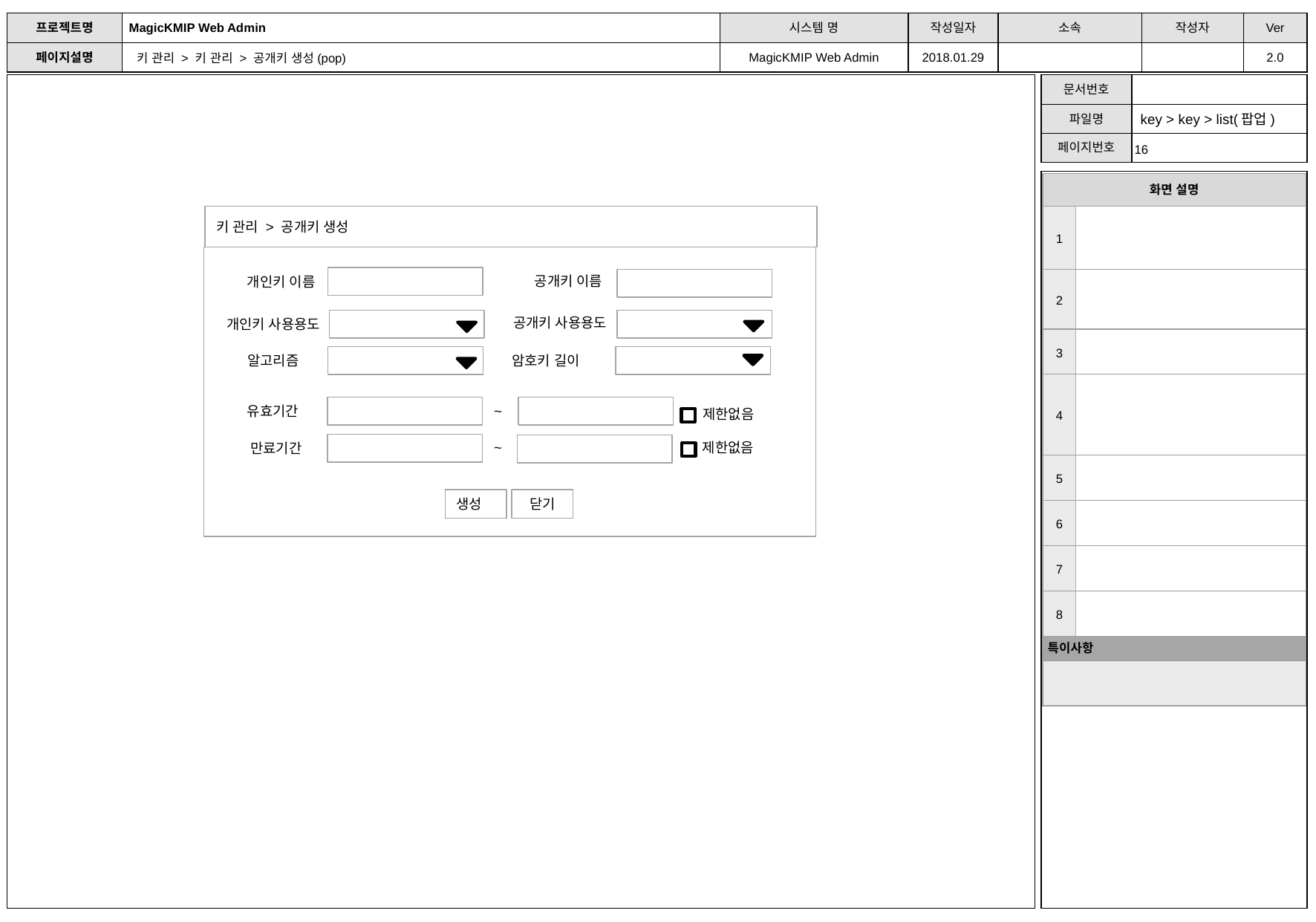

키 관리 > 키 관리 > 공개키 생성(pop)

key > key > list(팝업)
| 화면 설명 |  |
| --- | --- |
| 1 |  |
| 2 |  |
| 3 |  |
| 4 |  |
| 5 |  |
| 6 |  |
| 7 |  |
| 8 |  |
| 특이사항 |  |
|  |  |
키 관리 > 공개키 생성

공개키 이름
개인키 이름

공개키 사용용도

개인키 사용용도

알고리즘
암호키 길이

유효기간
~
제한없음

~
제한없음
만료기간

생성
닫기